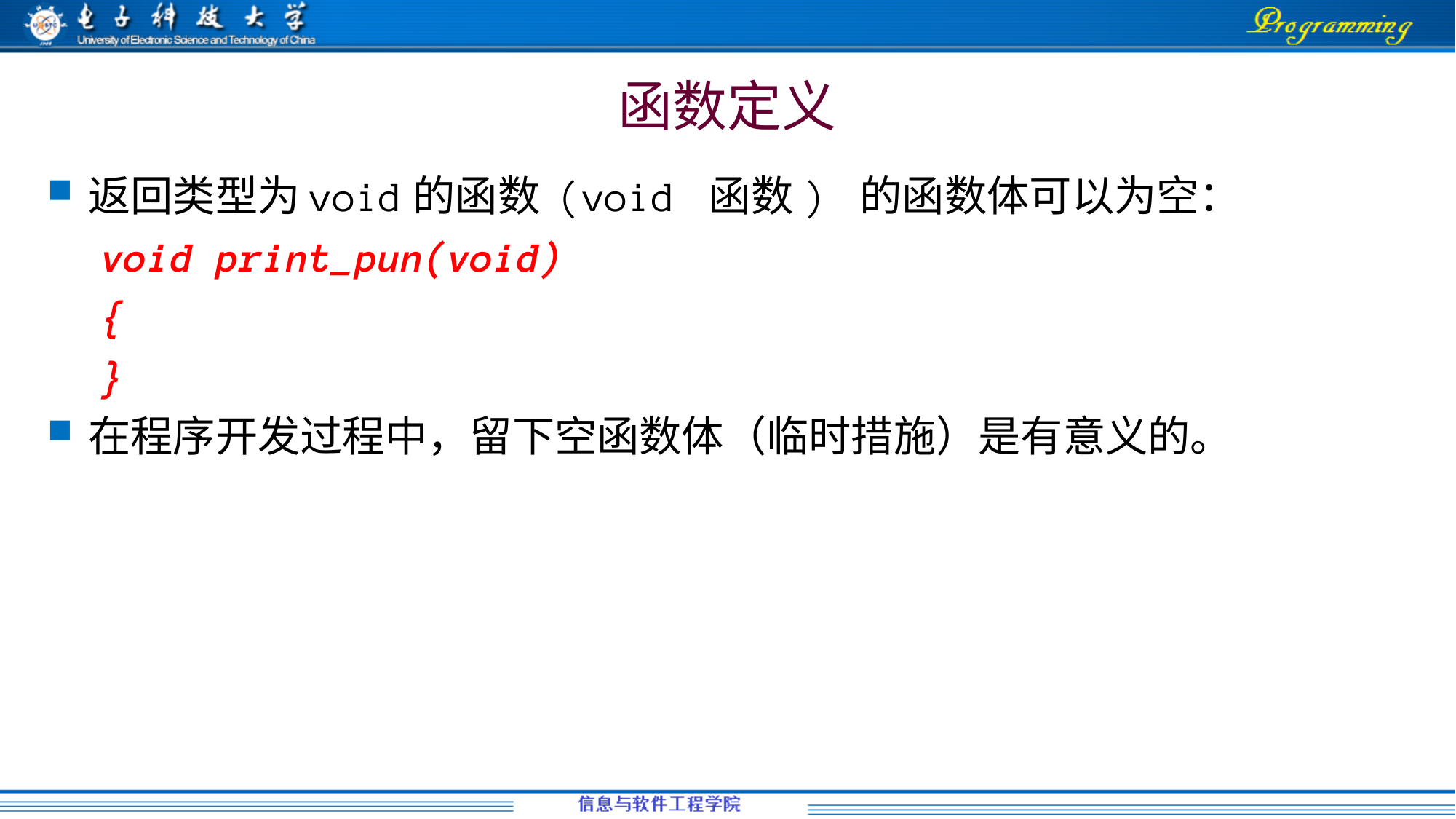

# 函数定义
返回类型为void的函数 (void 函数) 的函数体可以为空：
void print_pun(void)
{
}
在程序开发过程中，留下空函数体（临时措施）是有意义的。